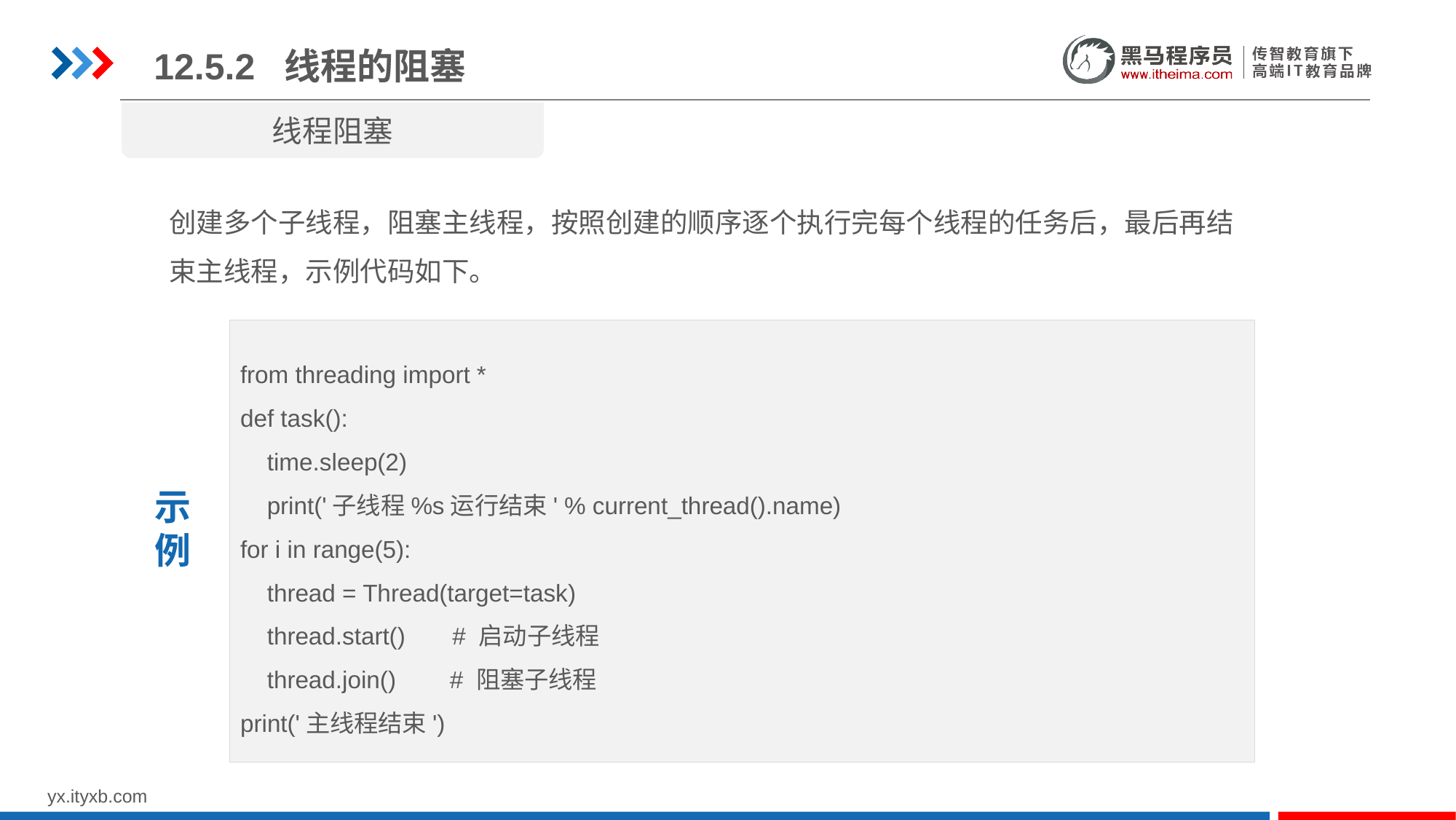

12.5.2  线程的阻塞

线程阻塞
创建多个子线程，阻塞主线程，按照创建的顺序逐个执行完每个线程的任务后，最后再结束主线程，示例代码如下。
from threading import *
def task():
    time.sleep(2)
    print('子线程%s运行结束' % current_thread().name)
for i in range(5):
    thread = Thread(target=task)
    thread.start()       # 启动子线程
    thread.join()        # 阻塞子线程
print('主线程结束')
示
例